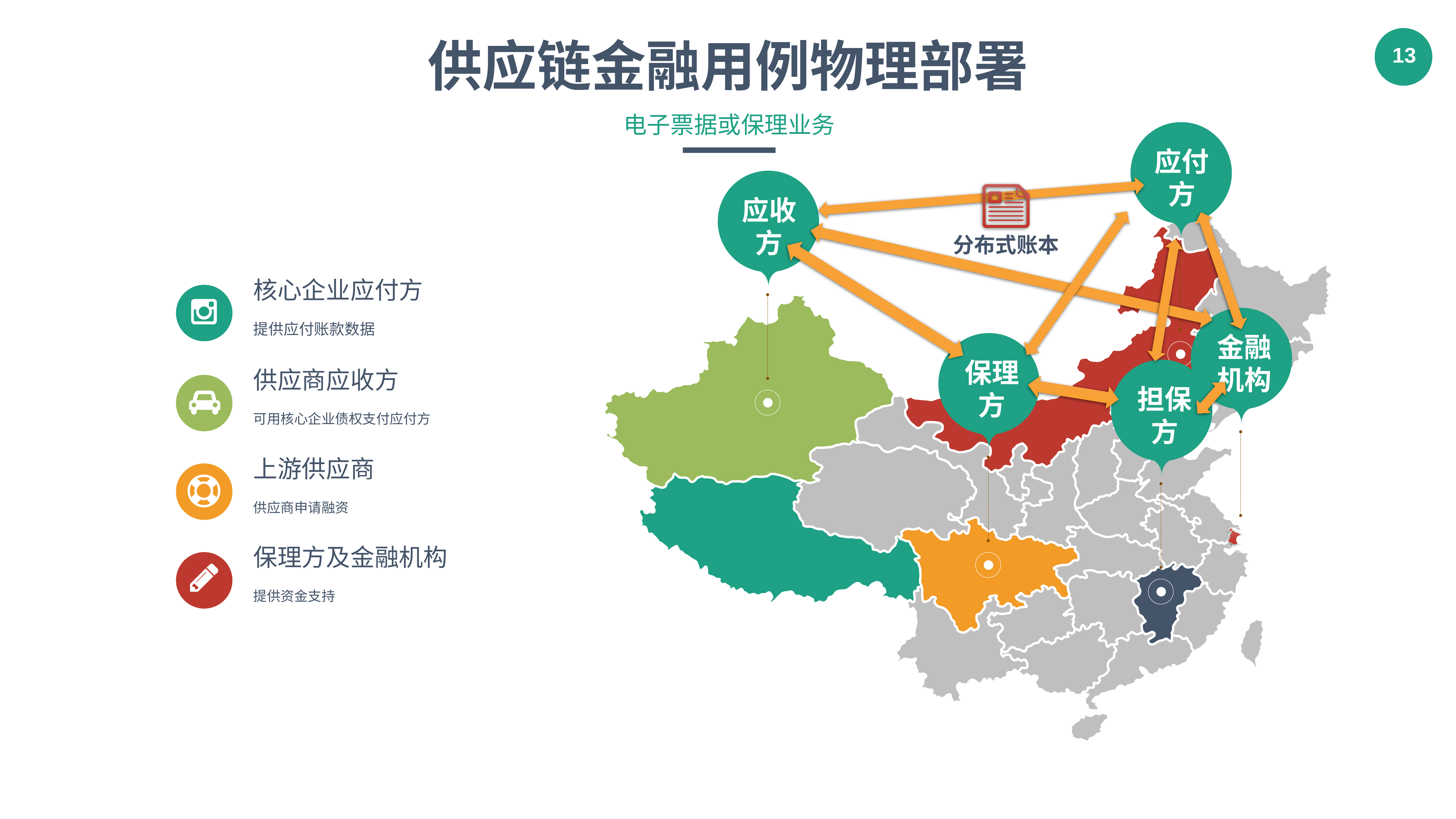

供应链金融用例物理部署
电子票据或保理业务

应付方

应收方

分布式账本

核心企业应付方
提供应付账款数据

金融机构

保理方

担保方
供应商应收方
可用核心企业债权支付应付方

上游供应商
供应商申请融资

保理方及金融机构
提供资金支持